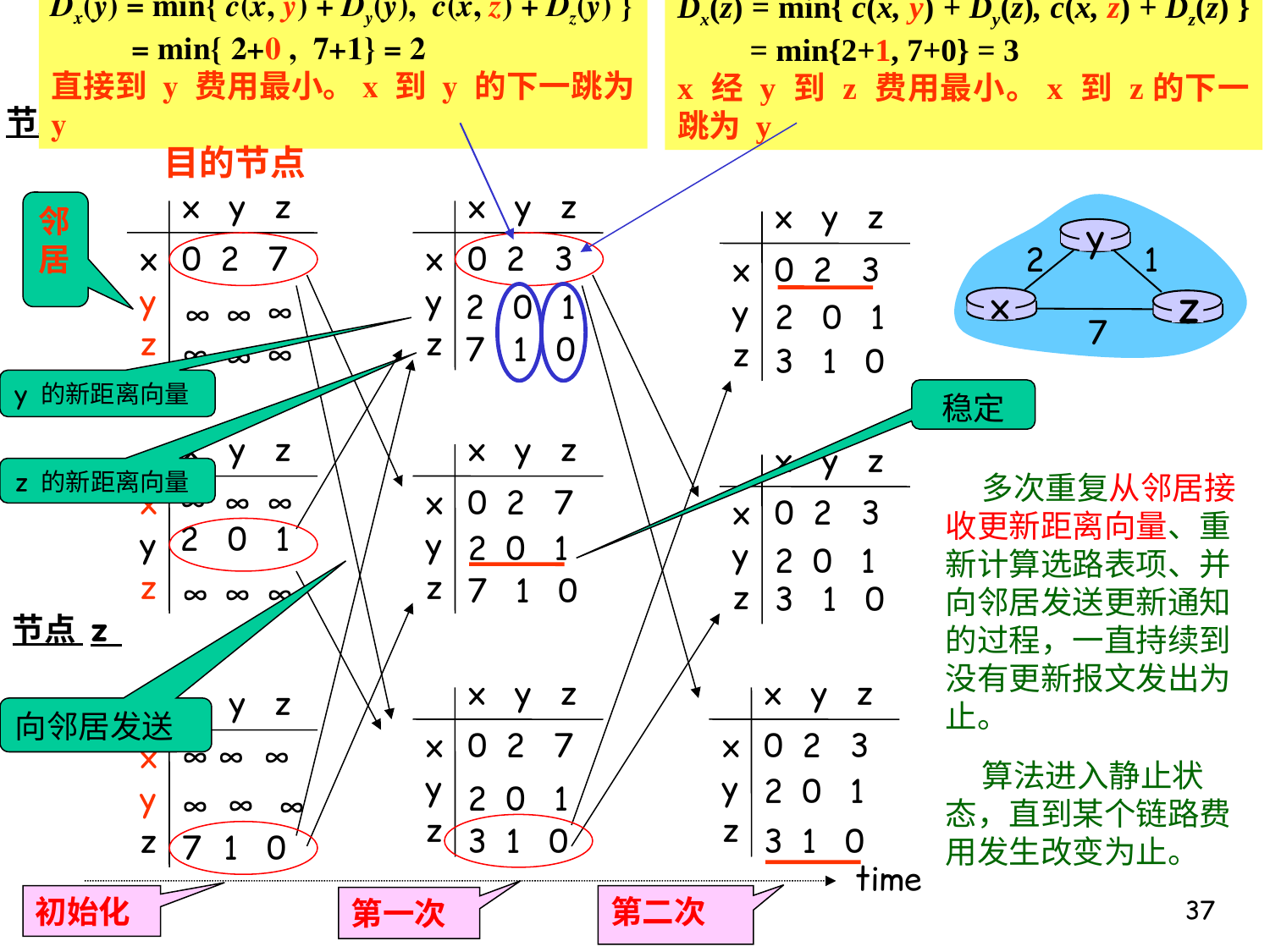

Dx(y) = min{ c(x, y) + Dy(y),  c(x, z) + Dz(y) }
          = min{ 2+0 ,  7+1} = 2
直接到 y 费用最小。x 到 y 的下一跳为 y
Dx(z) = min{ c(x, y) + Dy(z), c(x, z) + Dz(z) }
         = min{2+1, 7+0} = 3
x 经 y 到 z 费用最小。x 到 z的下一跳为 y
节点x的距离矢量表

目的节点

x   y   z

x
0  2   7
y
∞
∞
 ∞

z
∞
∞
 ∞
x   y   z
x   y   z
邻居

y

2
1

z

x

7

x
0  2   3

x
0  2   3

y

2   0   1

y

2   0   1
z
7   1   0
z
3   1   0

节点 y

y 的新距离向量
稳定

x   y   z
x   y   z
x   y   z

z 的新距离向量
    多次重复从邻居接收更新距离向量、重新计算选路表项、并向邻居发送更新通知的过程，一直持续到没有更新报文发出为止。
    算法进入静止状态，直到某个链路费用发生改变为止。
∞
2   0   1

x
∞
∞

x
0  2   7

x
0  2   3
y

y
2  0   1
y
2  0   1
z
z
7   1   0

∞
∞
∞

z
3   1   0
节点 z

x   y   z
x   y   z
x   y   z

向邻居发送

0  2   7

x

x
0  2   3

x
∞ ∞  ∞
y
y
2  0   1
y
2  0   1
 ∞
∞
 ∞
z
z
z

3  1   0
3  1   0
7

1
0
time

初始化
第二次
第一次
37